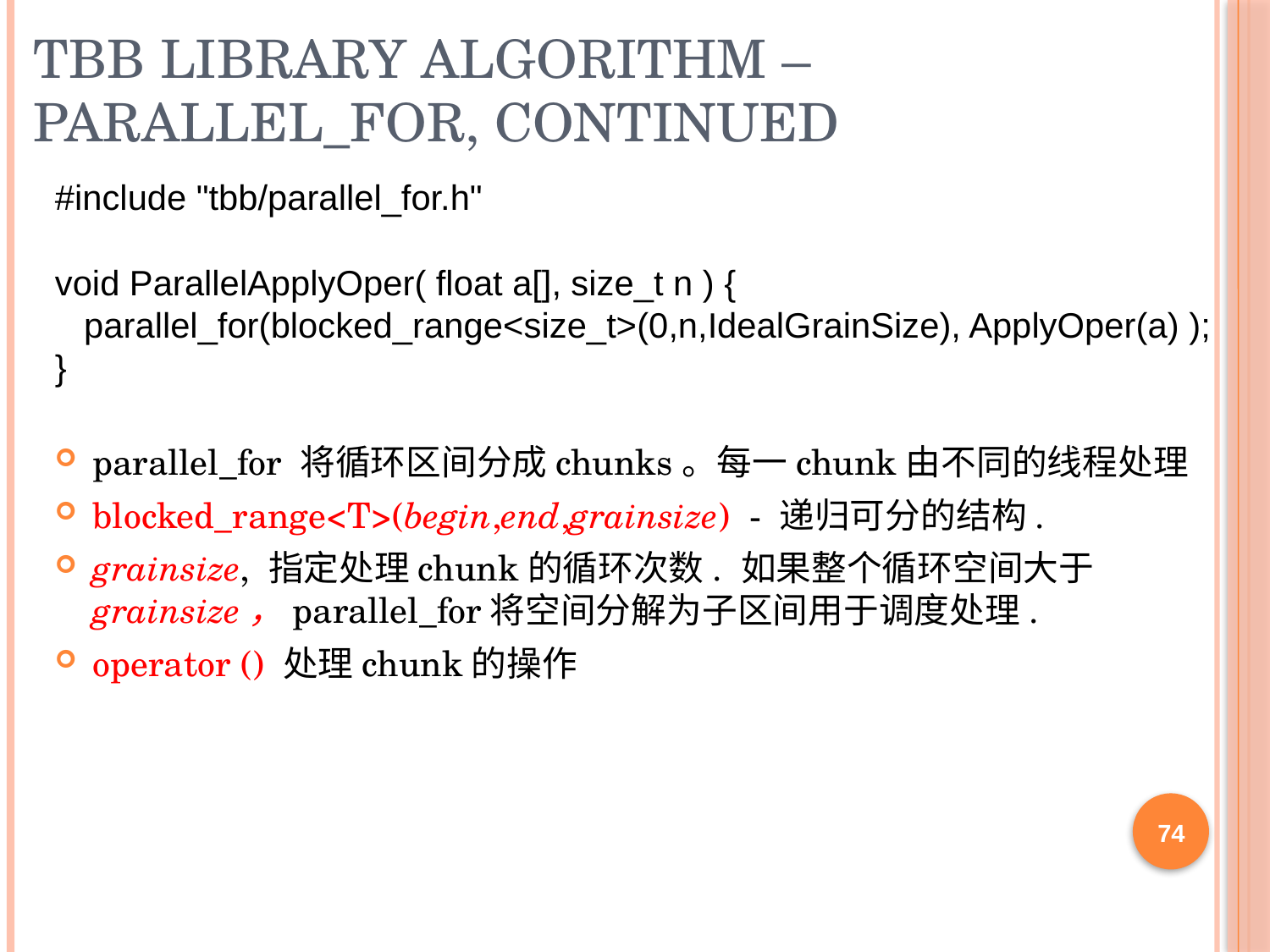

# TBB Library Algorithm – parallel_for, continued

#include "tbb/parallel_for.h"

void ParallelApplyOper( float a[], size_t n ) {
   parallel_for(blocked_range<size_t>(0,n,IdealGrainSize), ApplyOper(a) );
}
parallel_for 将循环区间分成chunks。每一chunk由不同的线程处理
blocked_range<T>(begin,end,grainsize)  - 递归可分的结构.
grainsize, 指定处理chunk的循环次数. 如果整个循环空间大于grainsize，parallel_for将空间分解为子区间用于调度处理.
operator () 处理chunk的操作

74